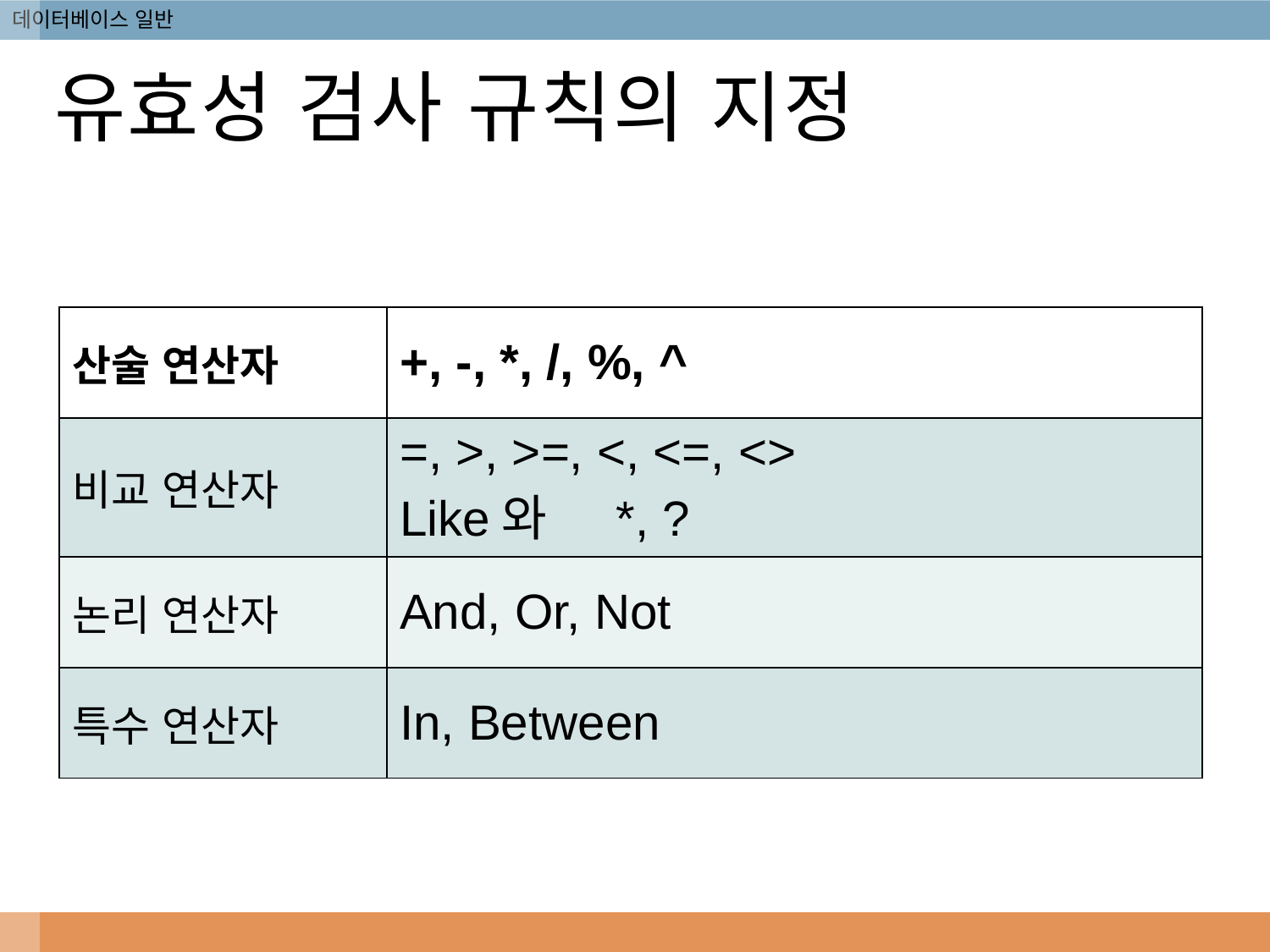

# 유효성 검사 규칙의 지정
| 산술 연산자 | +, -, \*, /, %, ^ |
| --- | --- |
| 비교 연산자 | =, >, >=, <, <=, <> Like와 \*, ? |
| 논리 연산자 | And, Or, Not |
| 특수 연산자 | In, Between |